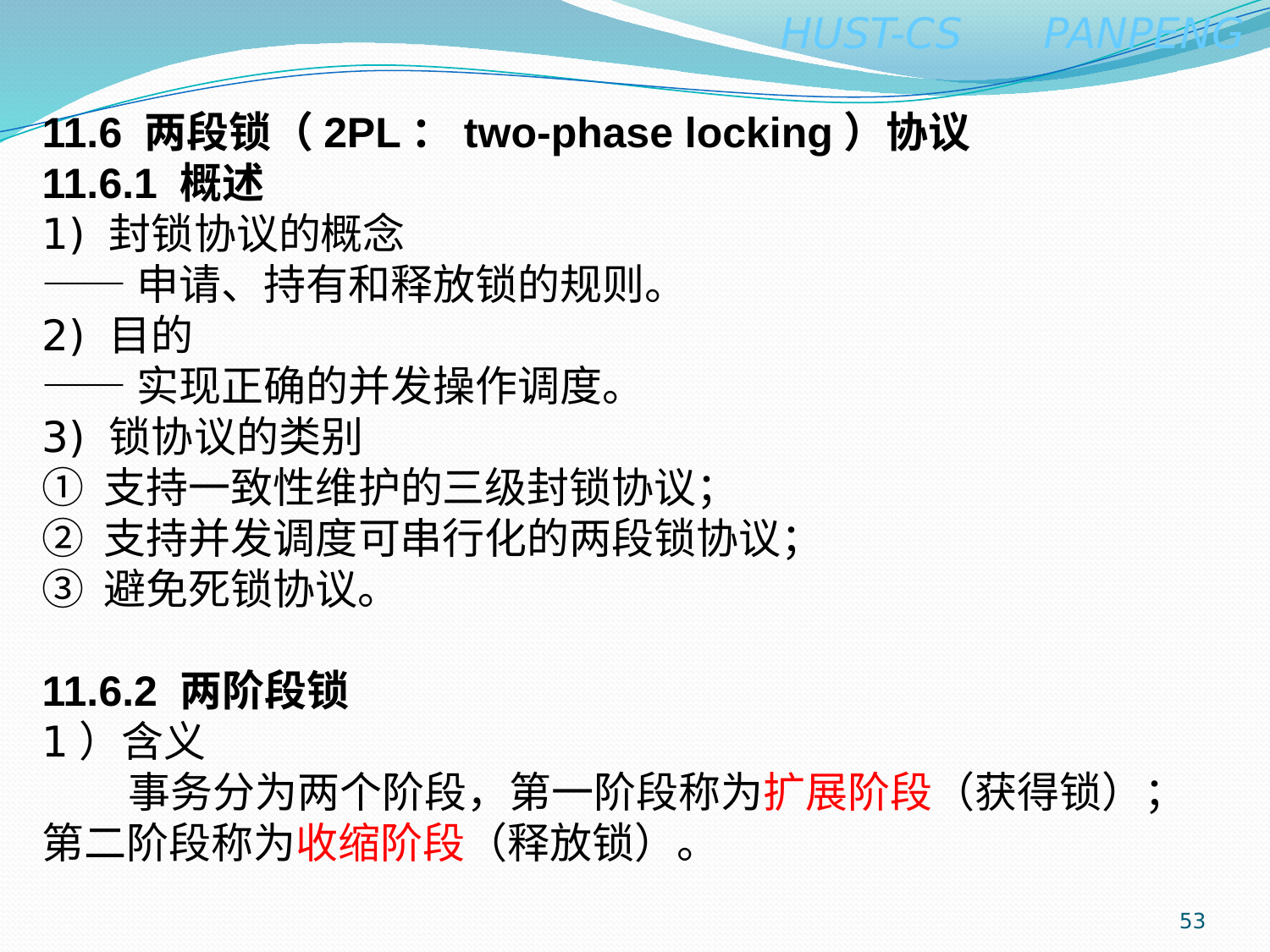

11.6 两段锁（2PL：two-phase locking）协议
11.6.1 概述
1) 封锁协议的概念
——申请、持有和释放锁的规则。
2) 目的
——实现正确的并发操作调度。
3) 锁协议的类别
① 支持一致性维护的三级封锁协议；
② 支持并发调度可串行化的两段锁协议；
③ 避免死锁协议。

11.6.2 两阶段锁
1）含义
        事务分为两个阶段，第一阶段称为扩展阶段（获得锁）；第二阶段称为收缩阶段（释放锁）。
53